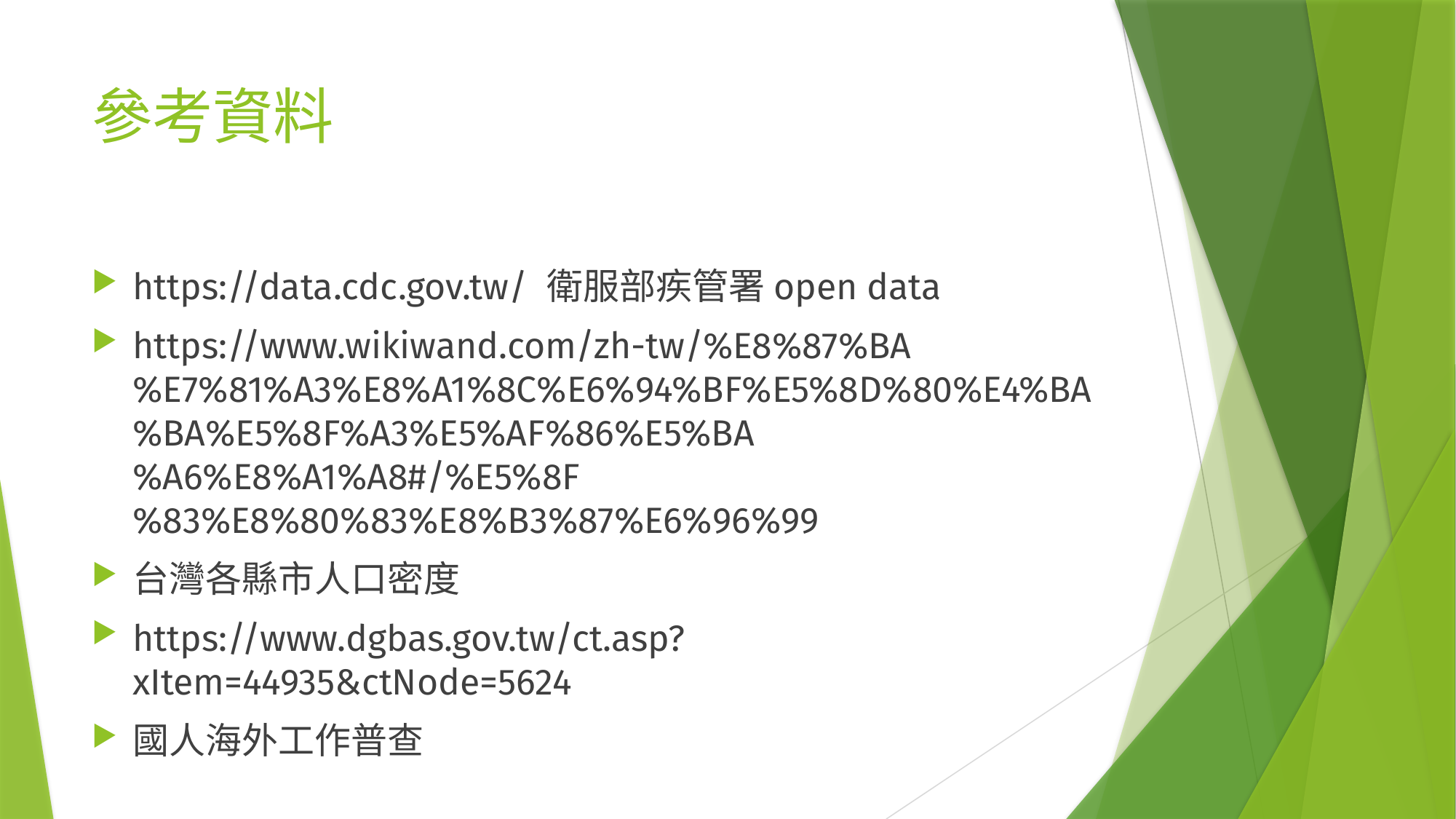

# 參考資料
https://data.cdc.gov.tw/ 衛服部疾管署open data
https://www.wikiwand.com/zh-tw/%E8%87%BA%E7%81%A3%E8%A1%8C%E6%94%BF%E5%8D%80%E4%BA%BA%E5%8F%A3%E5%AF%86%E5%BA%A6%E8%A1%A8#/%E5%8F%83%E8%80%83%E8%B3%87%E6%96%99
台灣各縣市人口密度
https://www.dgbas.gov.tw/ct.asp?xItem=44935&ctNode=5624
國人海外工作普查